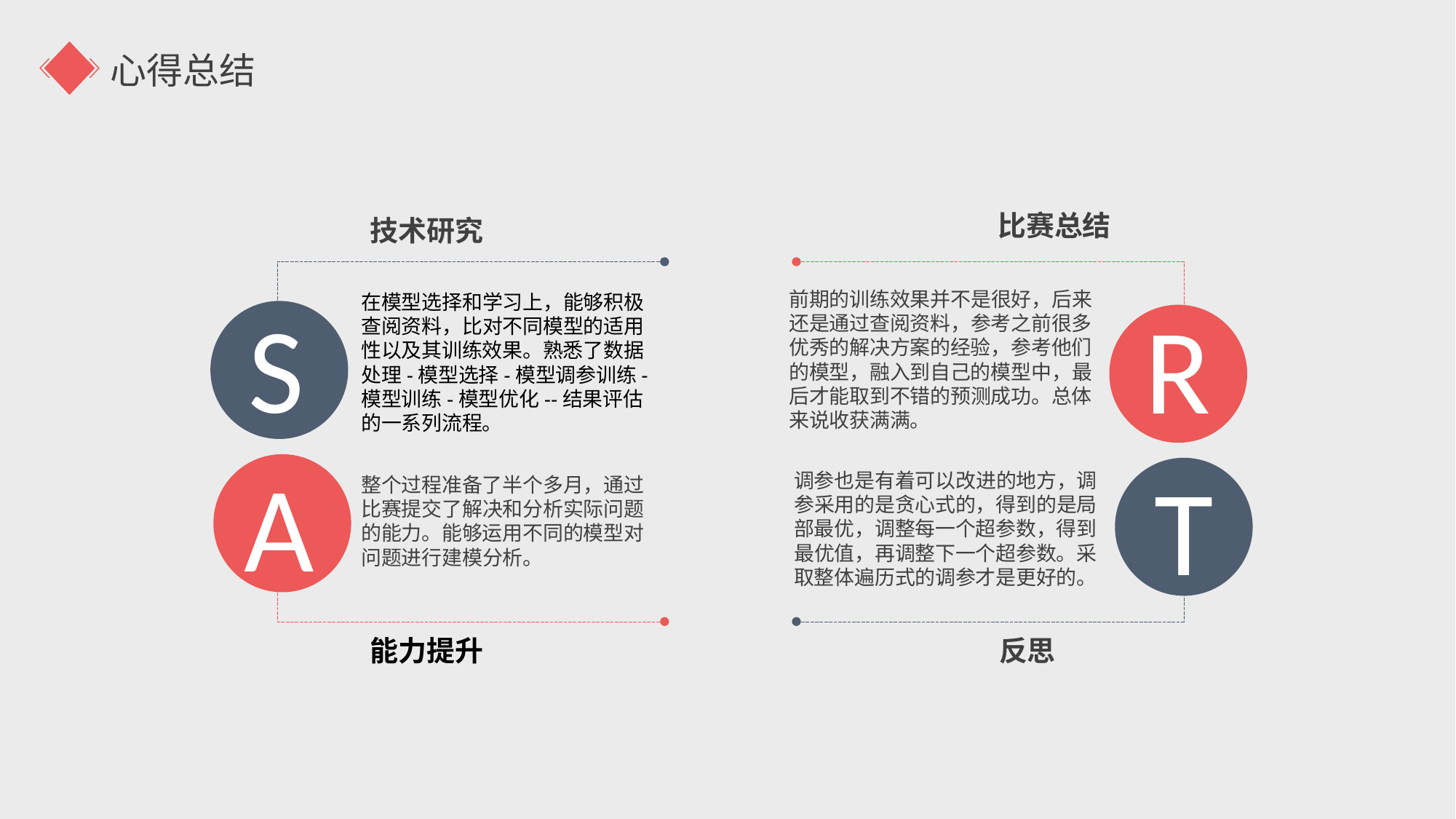

心得总结
比赛总结
技术研究

前期的训练效果并不是很好，后来还是通过查阅资料，参考之前很多优秀的解决方案的经验，参考他们的模型，融入到自己的模型中，最后才能取到不错的预测成功。总体来说收获满满。
在模型选择和学习上，能够积极查阅资料，比对不同模型的适用性以及其训练效果。熟悉了数据处理-模型选择-模型调参训练-模型训练-模型优化--结果评估的一系列流程。

S
R

A
T

调参也是有着可以改进的地方，调参采用的是贪心式的，得到的是局部最优，调整每一个超参数，得到最优值，再调整下一个超参数。采取整体遍历式的调参才是更好的。
整个过程准备了半个多月，通过比赛提交了解决和分析实际问题的能力。能够运用不同的模型对问题进行建模分析。

反思
能力提升